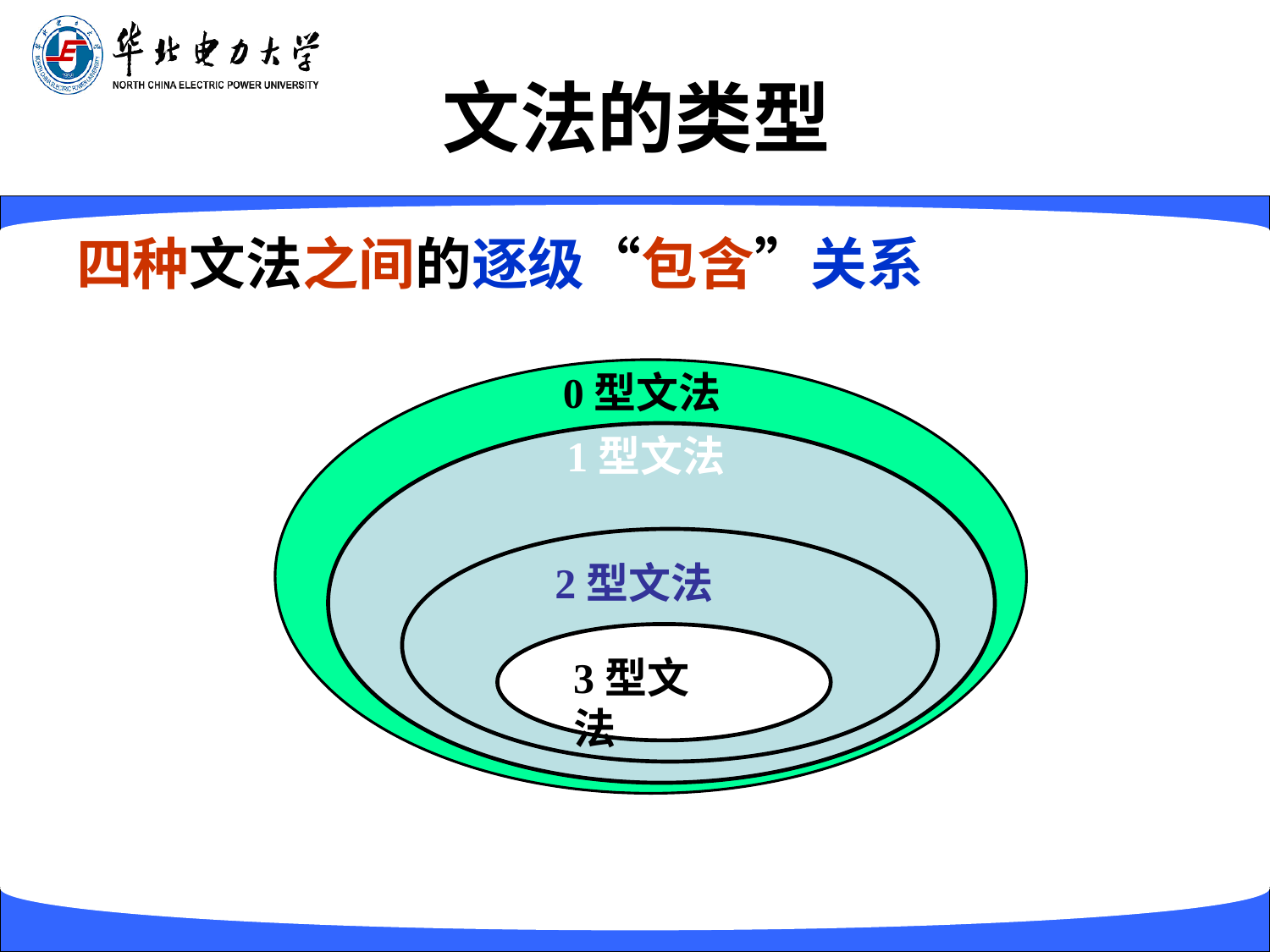

# 文法的类型
四种文法之间的逐级“包含”关系

0型文法

1型文法

2型文法

3型文法